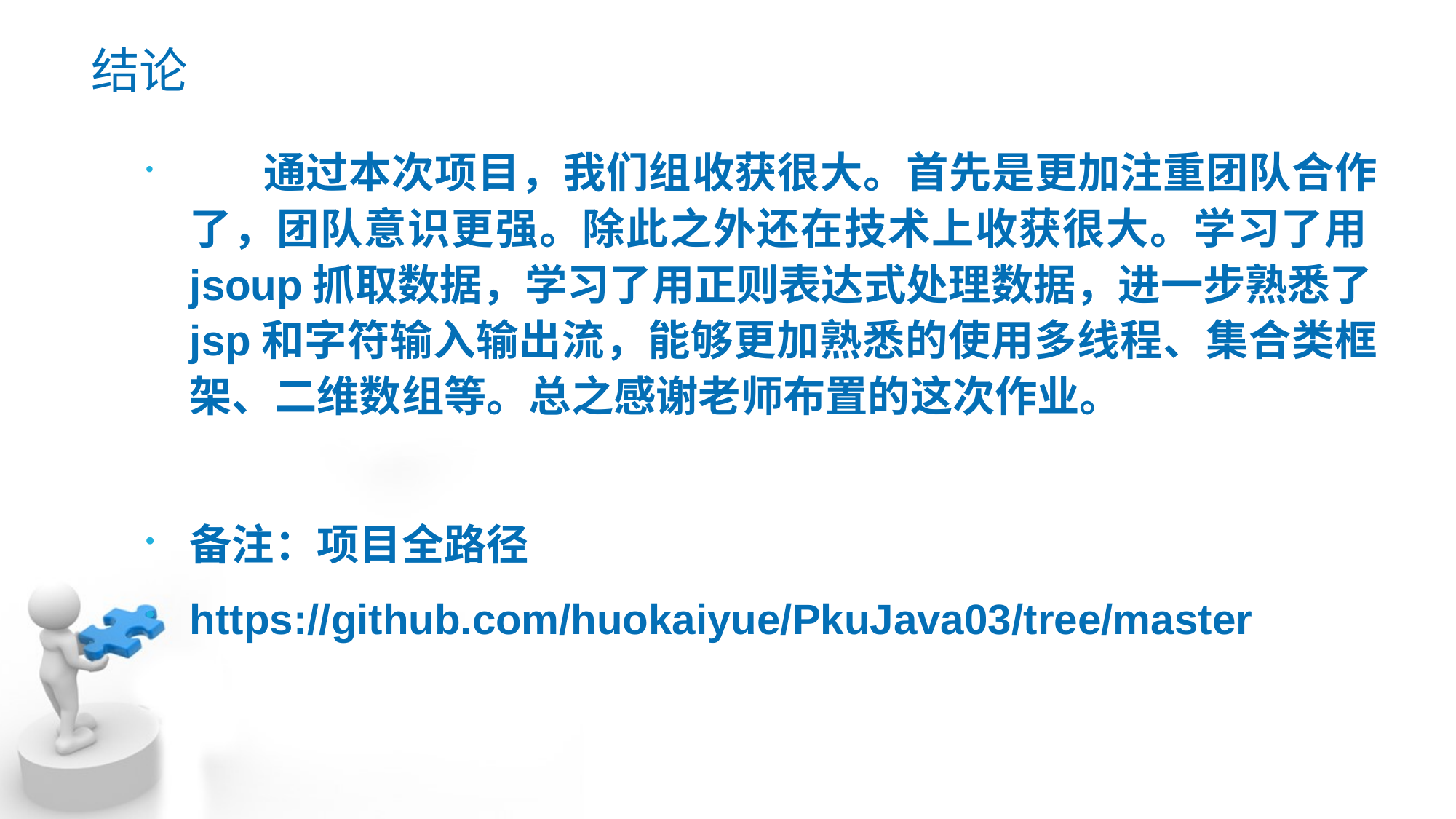

# 结论
　　通过本次项目，我们组收获很大。首先是更加注重团队合作了，团队意识更强。除此之外还在技术上收获很大。学习了用jsoup抓取数据，学习了用正则表达式处理数据，进一步熟悉了jsp和字符输入输出流，能够更加熟悉的使用多线程、集合类框架、二维数组等。总之感谢老师布置的这次作业。

备注：项目全路径
https://github.com/huokaiyue/PkuJava03/tree/master